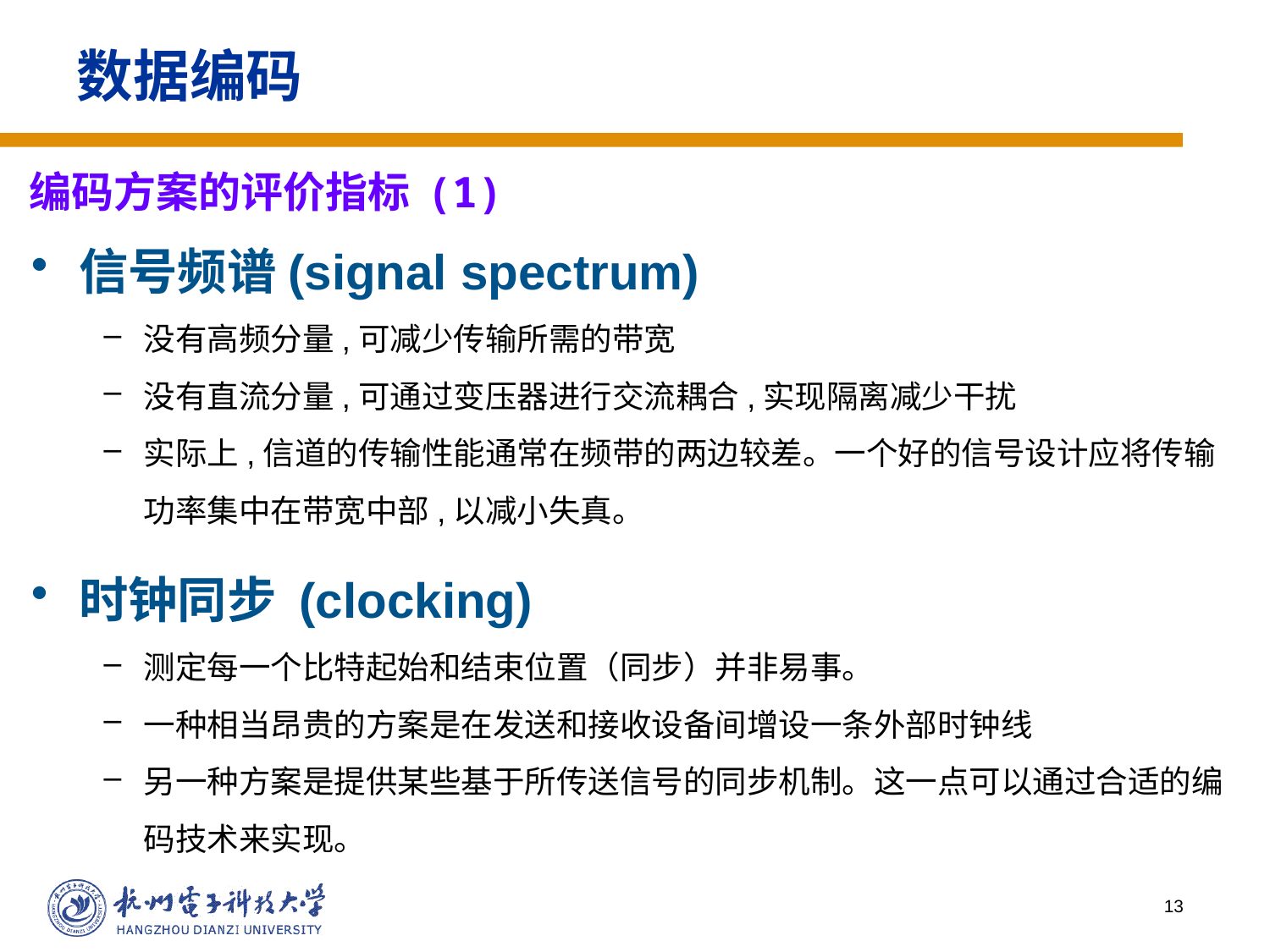

数据编码
# 编码方案的评价指标 (1)
信号频谱(signal spectrum)
没有高频分量,可减少传输所需的带宽
没有直流分量,可通过变压器进行交流耦合,实现隔离减少干扰
实际上,信道的传输性能通常在频带的两边较差。一个好的信号设计应将传输功率集中在带宽中部,以减小失真。
时钟同步 (clocking)
测定每一个比特起始和结束位置（同步）并非易事。
一种相当昂贵的方案是在发送和接收设备间增设一条外部时钟线
另一种方案是提供某些基于所传送信号的同步机制。这一点可以通过合适的编码技术来实现。
13